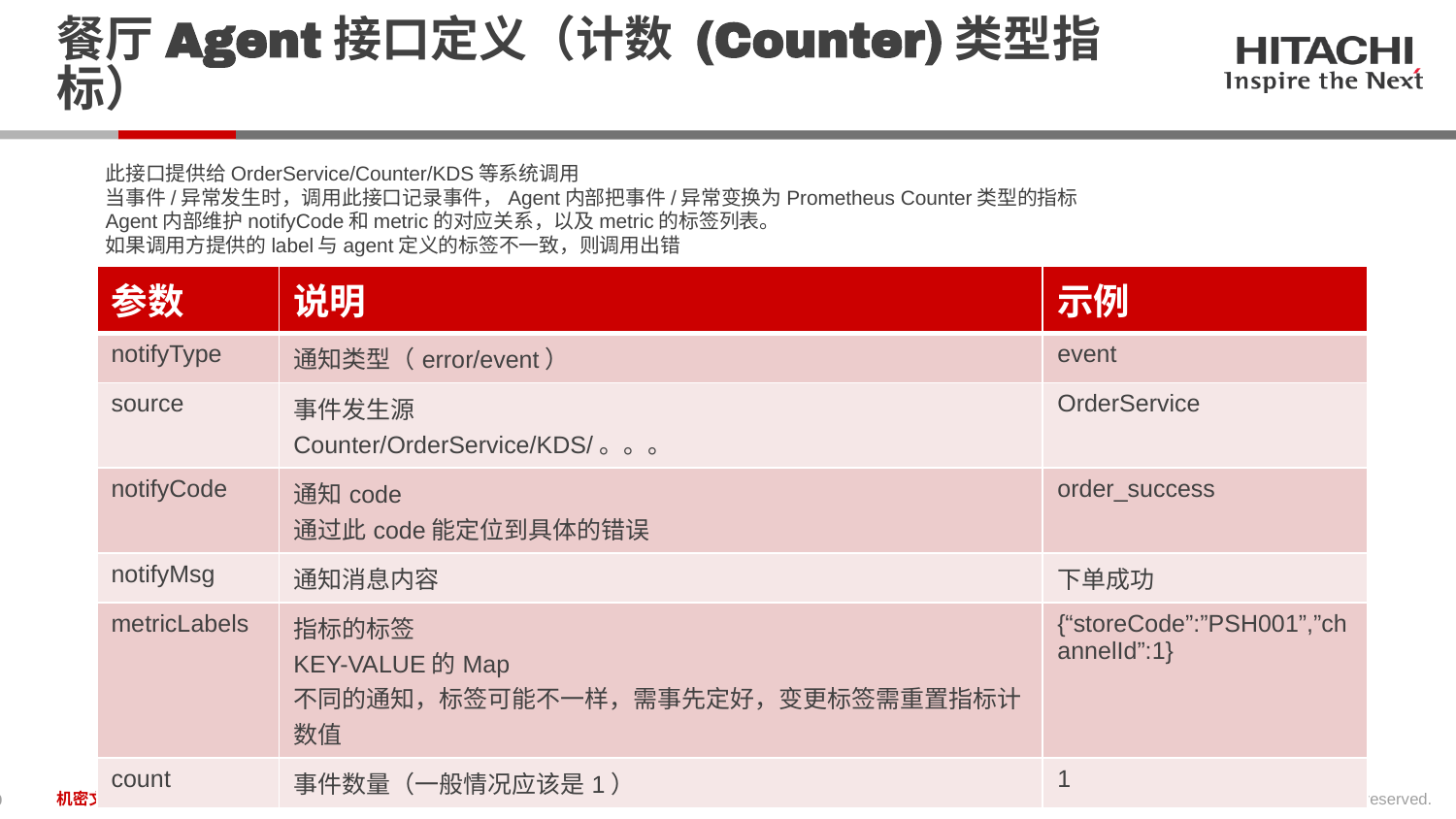

# 餐厅Agent接口定义（计数 (Counter)类型指标）
此接口提供给OrderService/Counter/KDS等系统调用
当事件/异常发生时，调用此接口记录事件，Agent内部把事件/异常变换为Prometheus Counter类型的指标
Agent内部维护notifyCode和metric的对应关系，以及metric的标签列表。
如果调用方提供的label与agent定义的标签不一致，则调用出错
| 参数 | 说明 | 示例 |
| --- | --- | --- |
| notifyType | 通知类型（error/event） | event |
| source | 事件发生源 Counter/OrderService/KDS/。。。 | OrderService |
| notifyCode | 通知code 通过此code能定位到具体的错误 | order\_success |
| notifyMsg | 通知消息内容 | 下单成功 |
| metricLabels | 指标的标签 KEY-VALUE的Map 不同的通知，标签可能不一样，需事先定好，变更标签需重置指标计数值 | {“storeCode”:”PSH001”,”channelId”:1} |
| count | 事件数量（一般情况应该是1） | 1 |